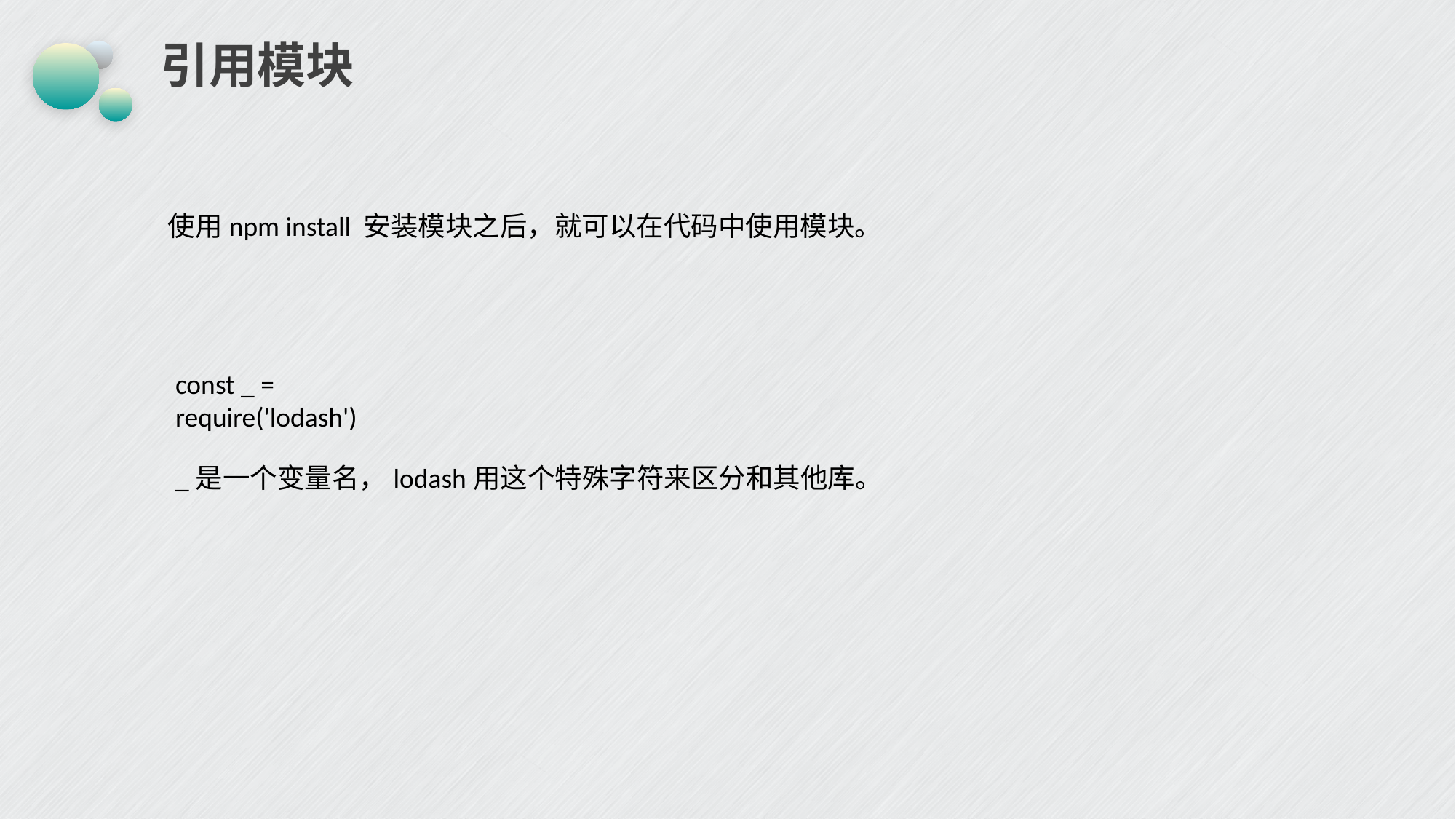

# 引用模块

使用npm install 安装模块之后，就可以在代码中使用模块。

const _ = require('lodash')
_是一个变量名，lodash用这个特殊字符来区分和其他库。